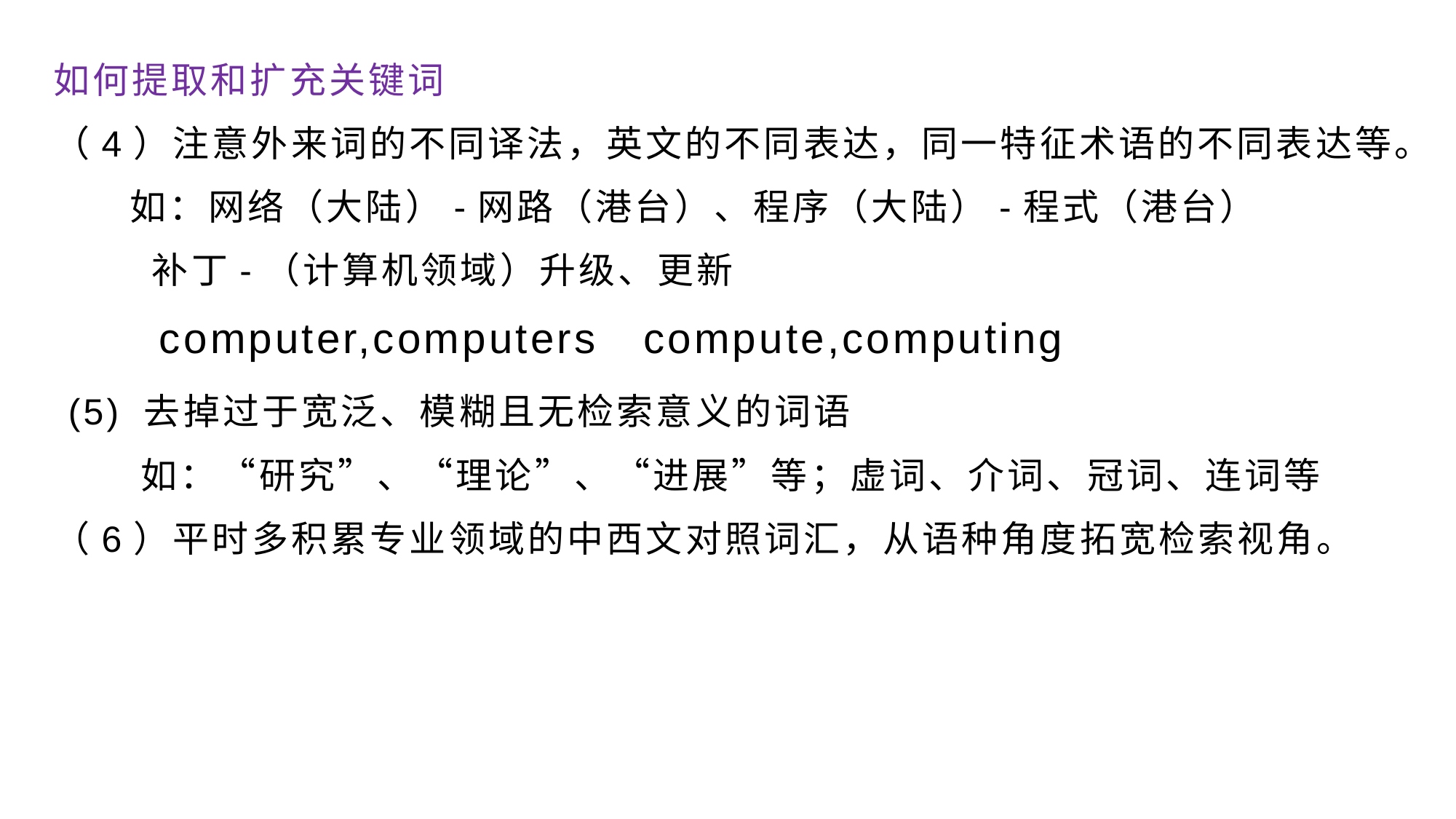

如何提取和扩充关键词
（4）注意外来词的不同译法，英文的不同表达，同一特征术语的不同表达等。
      如：网络（大陆）-网路（港台）、程序（大陆）-程式（港台）
        补丁-（计算机领域）升级、更新
        computer,computers   compute,computing
 (5) 去掉过于宽泛、模糊且无检索意义的词语
       如：“研究”、“理论”、“进展”等；虚词、介词、冠词、连词等
（6）平时多积累专业领域的中西文对照词汇，从语种角度拓宽检索视角。